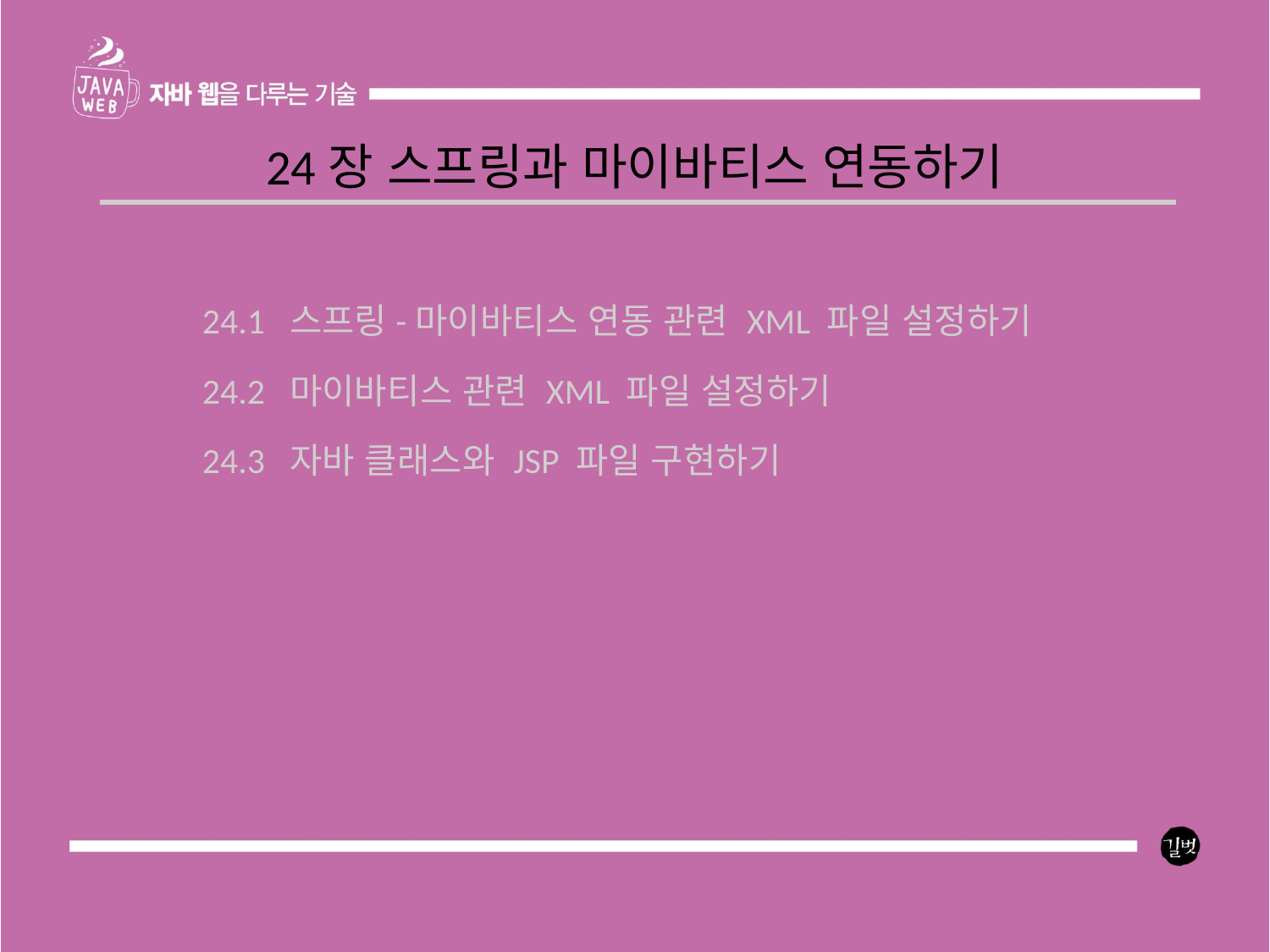

24장 스프링과 마이바티스 연동하기
24.1  스프링-마이바티스 연동 관련 XML 파일 설정하기
24.2  마이바티스 관련 XML 파일 설정하기
24.3  자바 클래스와 JSP 파일 구현하기